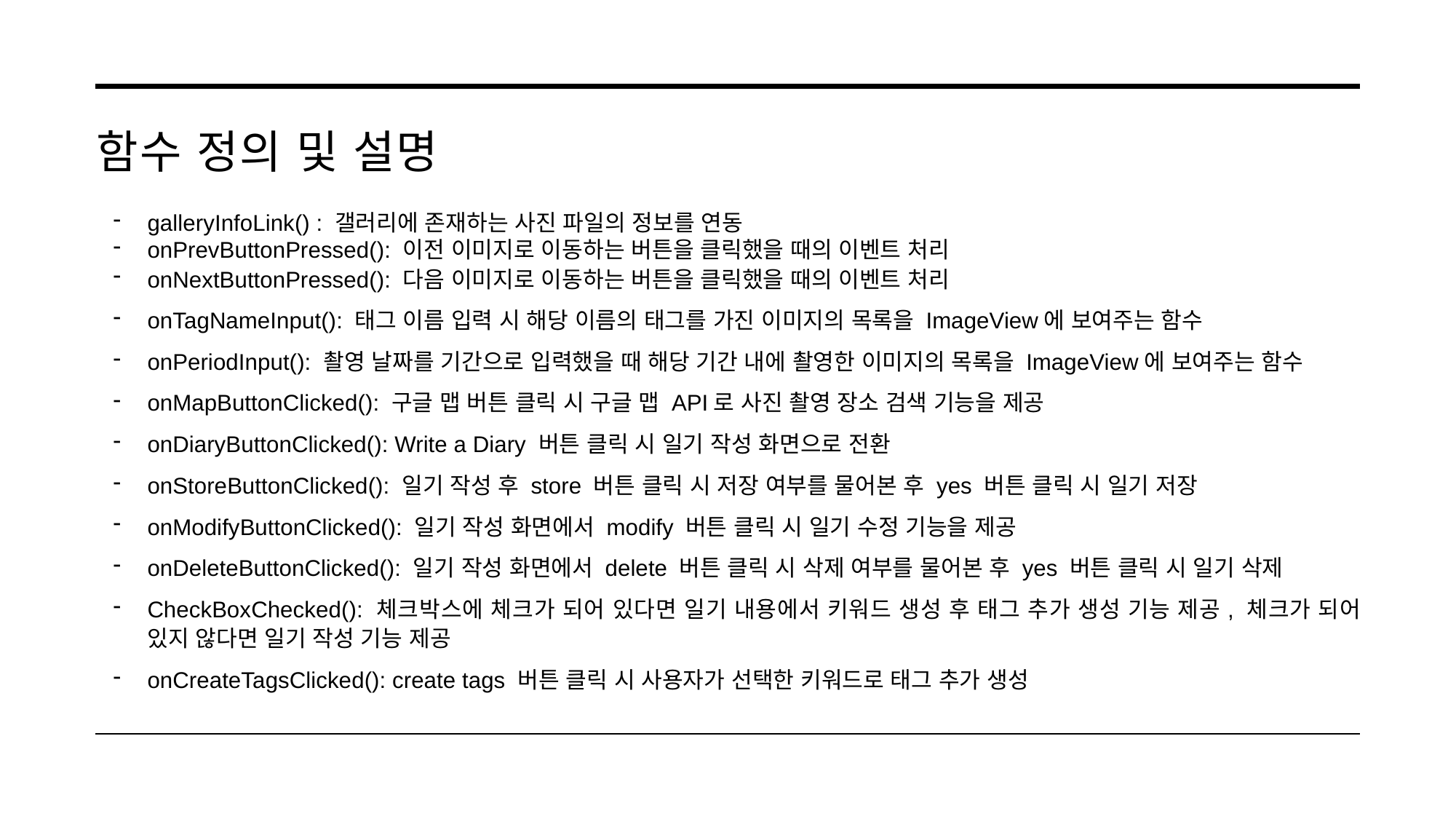

# 함수 정의 및 설명
galleryInfoLink() : 갤러리에 존재하는 사진 파일의 정보를 연동
onPrevButtonPressed(): 이전 이미지로 이동하는 버튼을 클릭했을 때의 이벤트 처리
onNextButtonPressed(): 다음 이미지로 이동하는 버튼을 클릭했을 때의 이벤트 처리
onTagNameInput(): 태그 이름 입력 시 해당 이름의 태그를 가진 이미지의 목록을 ImageView에 보여주는 함수
onPeriodInput(): 촬영 날짜를 기간으로 입력했을 때 해당 기간 내에 촬영한 이미지의 목록을 ImageView에 보여주는 함수
onMapButtonClicked(): 구글 맵 버튼 클릭 시 구글 맵 API로 사진 촬영 장소 검색 기능을 제공
onDiaryButtonClicked(): Write a Diary 버튼 클릭 시 일기 작성 화면으로 전환
onStoreButtonClicked(): 일기 작성 후 store 버튼 클릭 시 저장 여부를 물어본 후 yes 버튼 클릭 시 일기 저장
onModifyButtonClicked(): 일기 작성 화면에서 modify 버튼 클릭 시 일기 수정 기능을 제공
onDeleteButtonClicked(): 일기 작성 화면에서 delete 버튼 클릭 시 삭제 여부를 물어본 후 yes 버튼 클릭 시 일기 삭제
CheckBoxChecked(): 체크박스에 체크가 되어 있다면 일기 내용에서 키워드 생성 후 태그 추가 생성 기능 제공, 체크가 되어 있지 않다면 일기 작성 기능 제공
onCreateTagsClicked(): create tags 버튼 클릭 시 사용자가 선택한 키워드로 태그 추가 생성